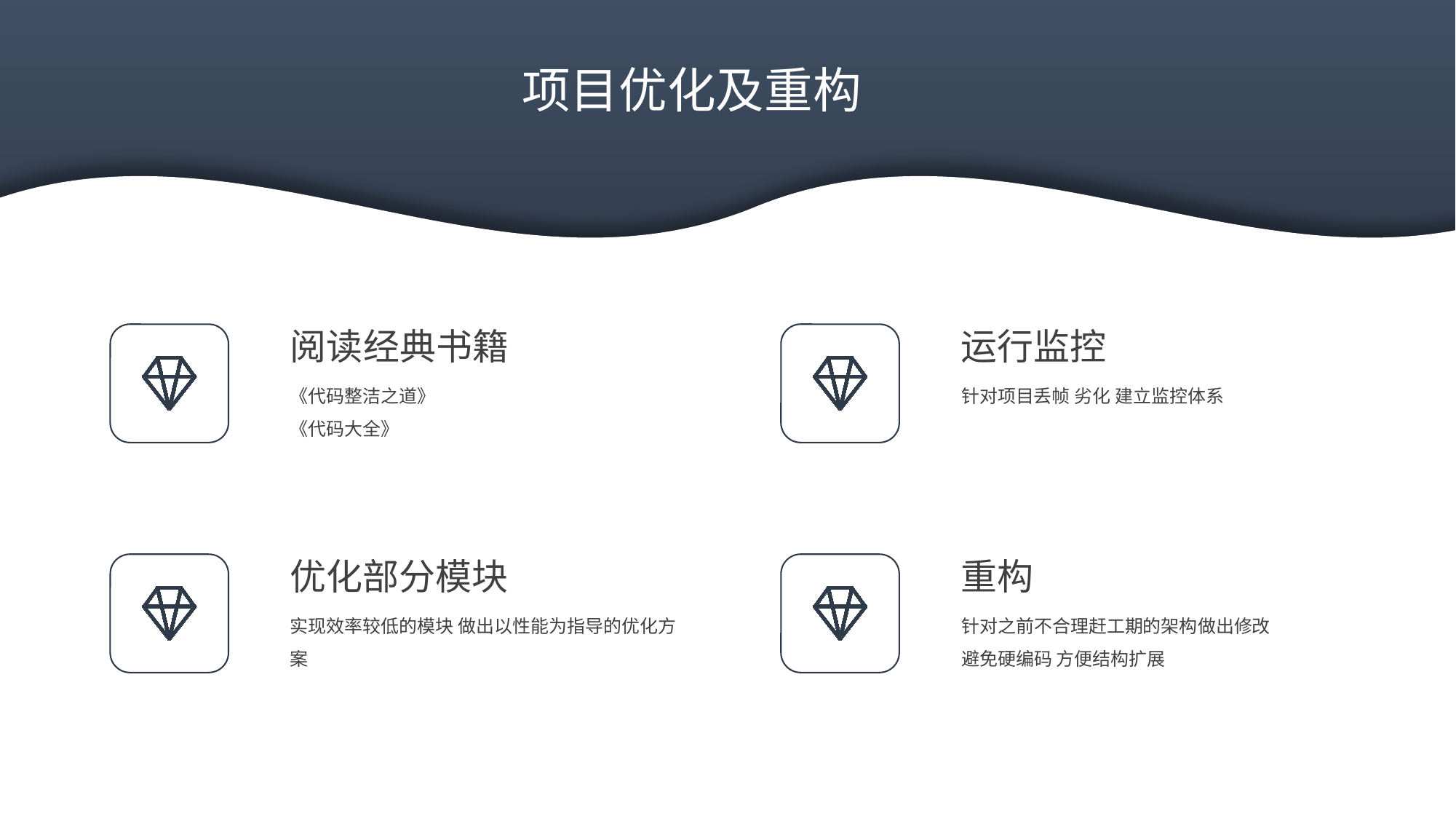

项目优化及重构

阅读经典书籍
运行监控

《代码整洁之道》
《代码大全》
针对项目丢帧 劣化 建立监控体系
优化部分模块
重构

实现效率较低的模块 做出以性能为指导的优化方案
针对之前不合理赶工期的架构做出修改
避免硬编码 方便结构扩展